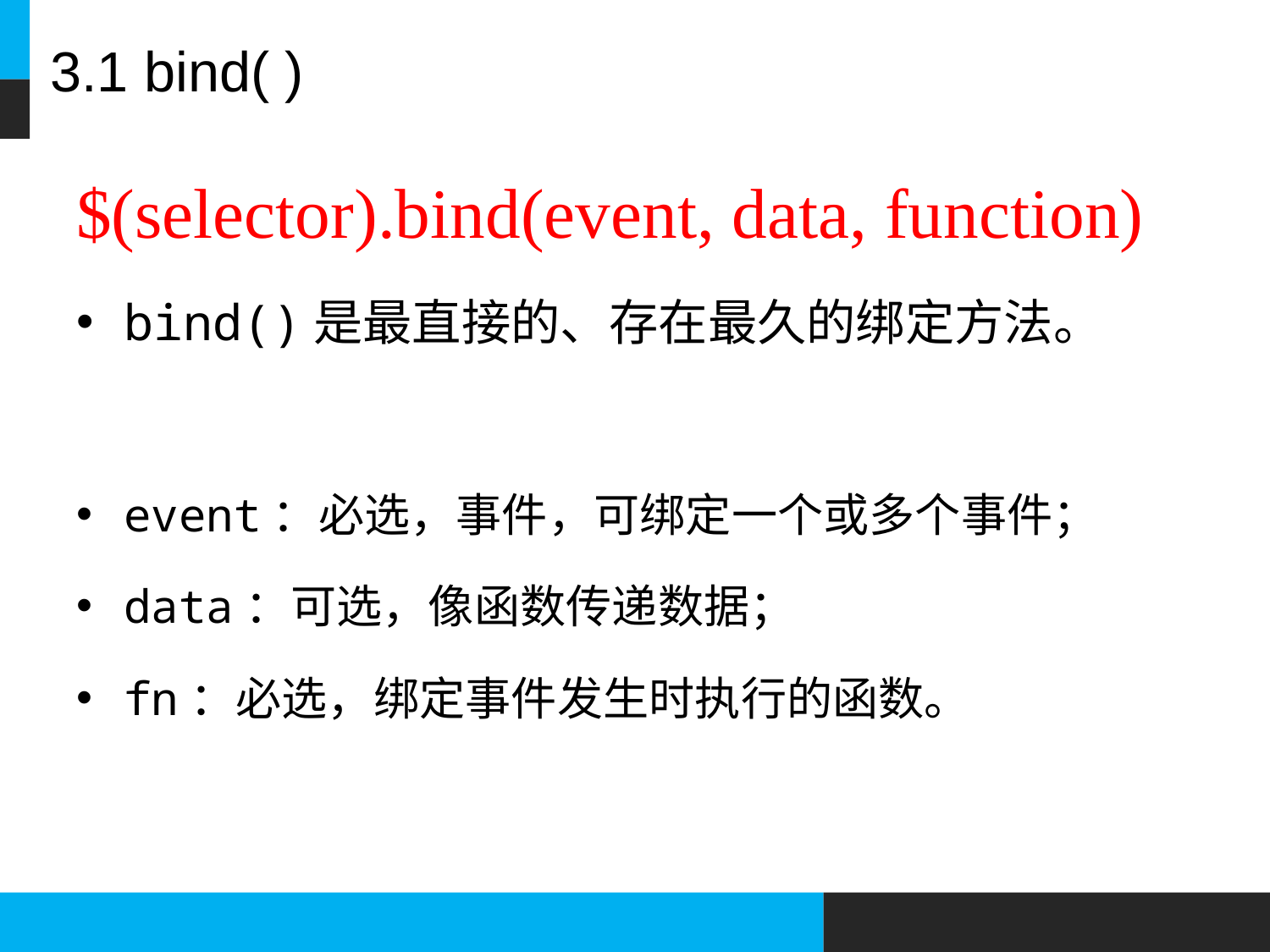

# 3.1 bind( )
$(selector).bind(event, data, function)
bind()是最直接的、存在最久的绑定方法。

event：必选，事件，可绑定一个或多个事件；
data：可选，像函数传递数据；
fn：必选，绑定事件发生时执行的函数。